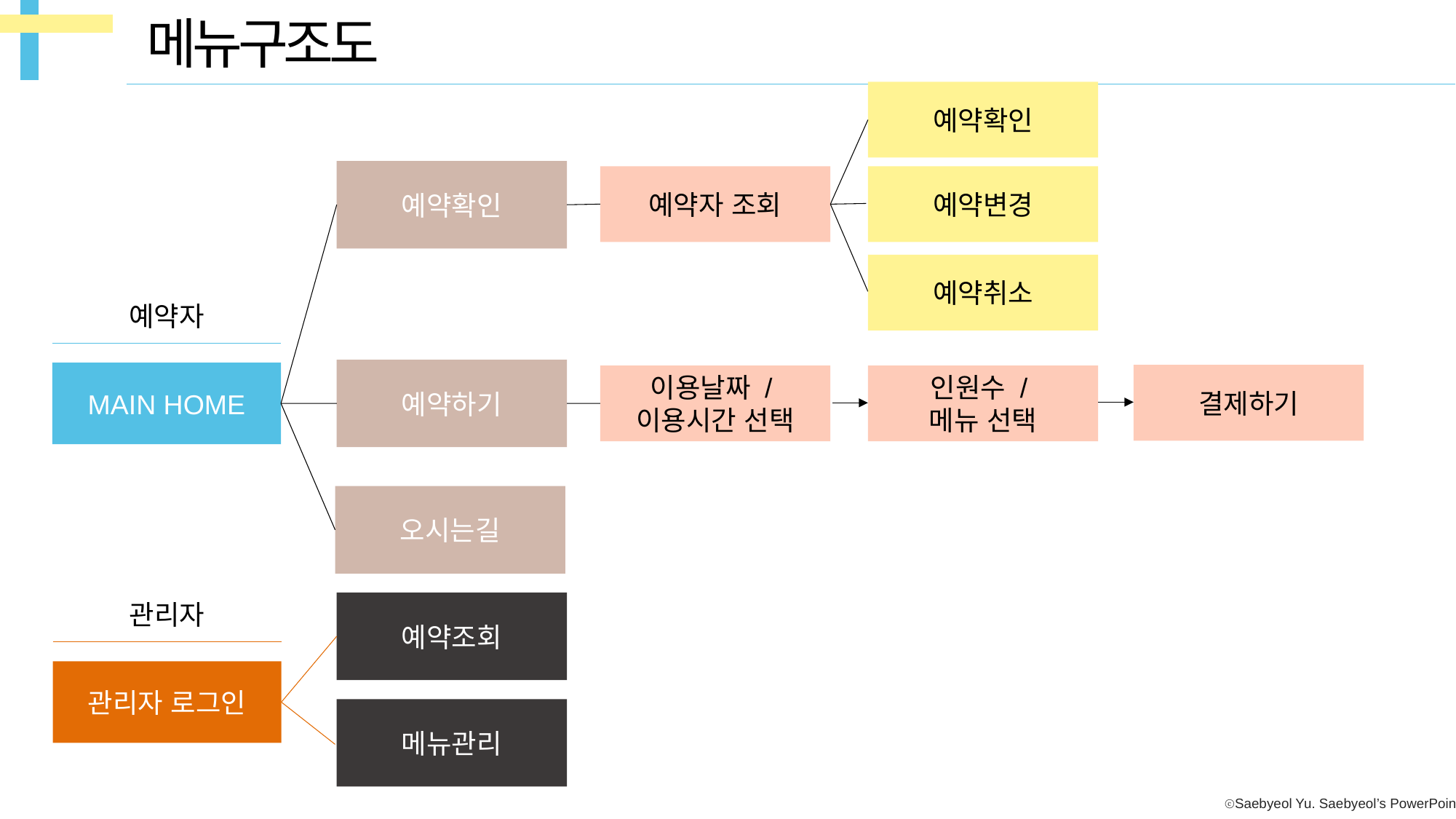

메뉴구조도
예약확인
예약확인
예약자 조회
예약변경
예약취소
예약자
예약하기
MAIN HOME
결제하기
이용날짜 /
이용시간 선택
인원수 /
메뉴 선택
오시는길
관리자
예약조회
관리자 로그인
메뉴관리